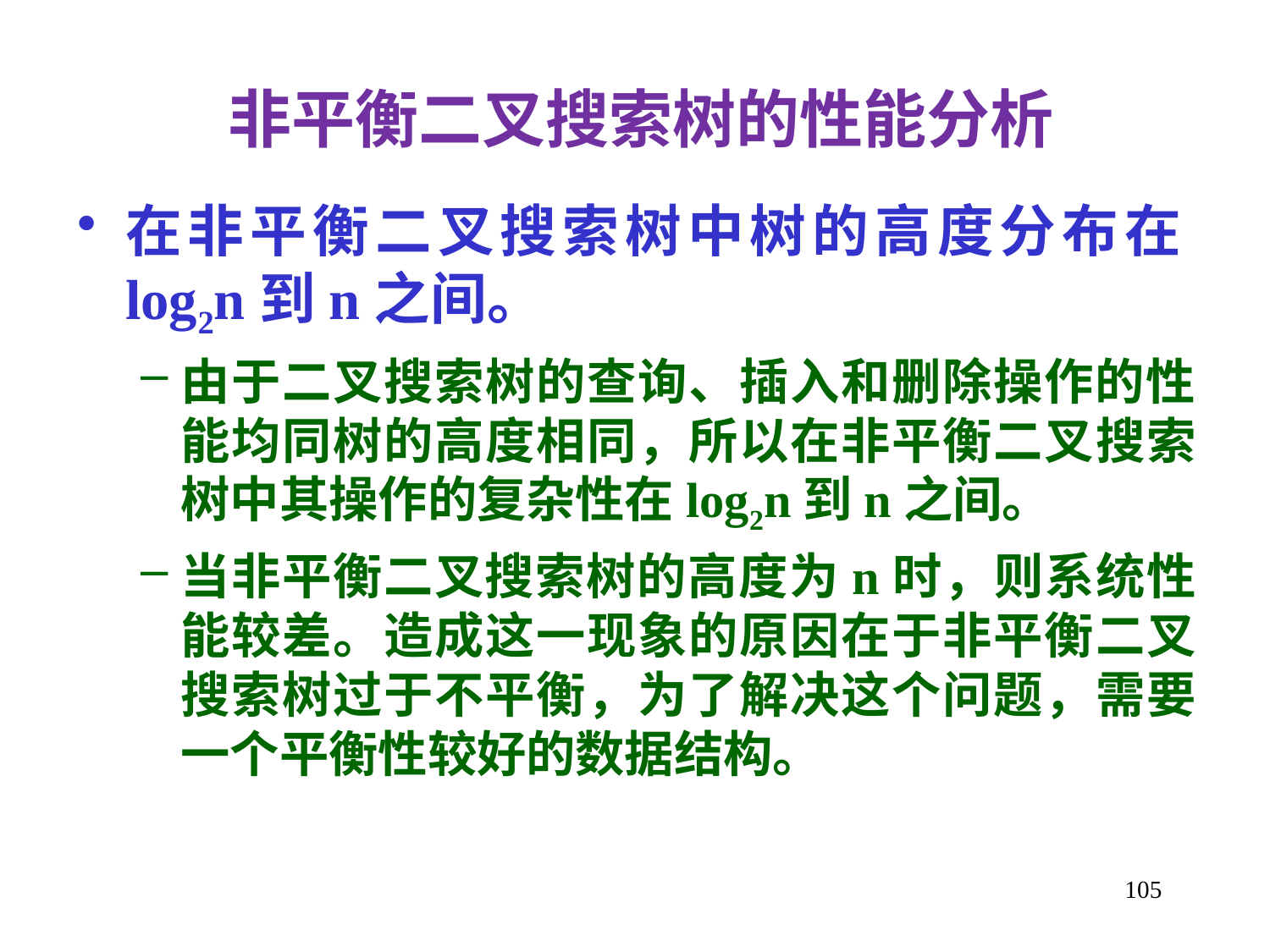

非平衡二叉搜索树的性能分析
在非平衡二叉搜索树中树的高度分布在log2n到n之间。
由于二叉搜索树的查询、插入和删除操作的性能均同树的高度相同，所以在非平衡二叉搜索树中其操作的复杂性在log2n到n之间。
当非平衡二叉搜索树的高度为n时，则系统性能较差。造成这一现象的原因在于非平衡二叉搜索树过于不平衡，为了解决这个问题，需要一个平衡性较好的数据结构。
105